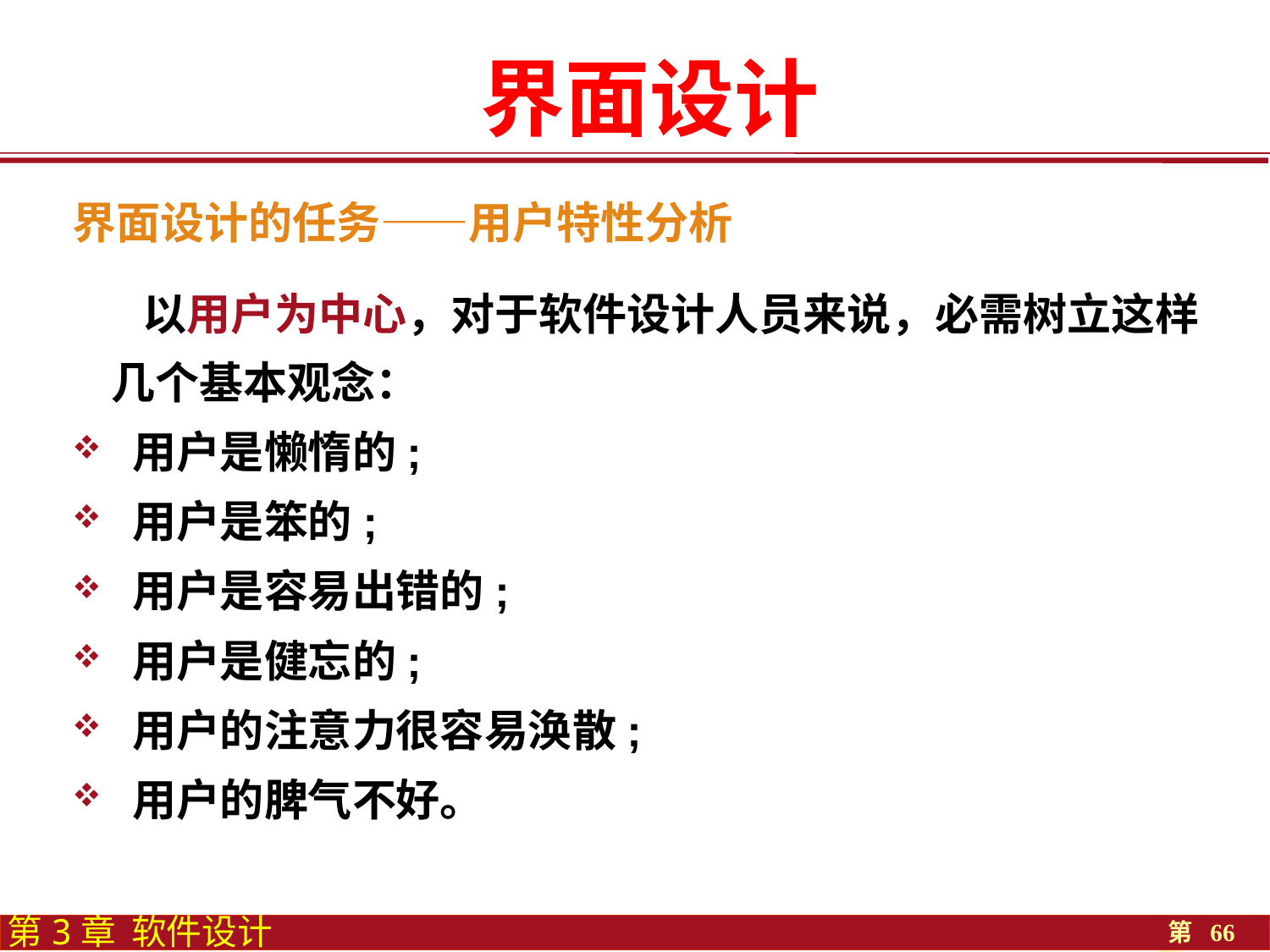

界面设计
界面设计的任务——用户特性分析
      以用户为中心，对于软件设计人员来说，必需树立这样几个基本观念：
 用户是懒惰的;
 用户是笨的;
 用户是容易出错的;
 用户是健忘的;
 用户的注意力很容易涣散;
 用户的脾气不好。